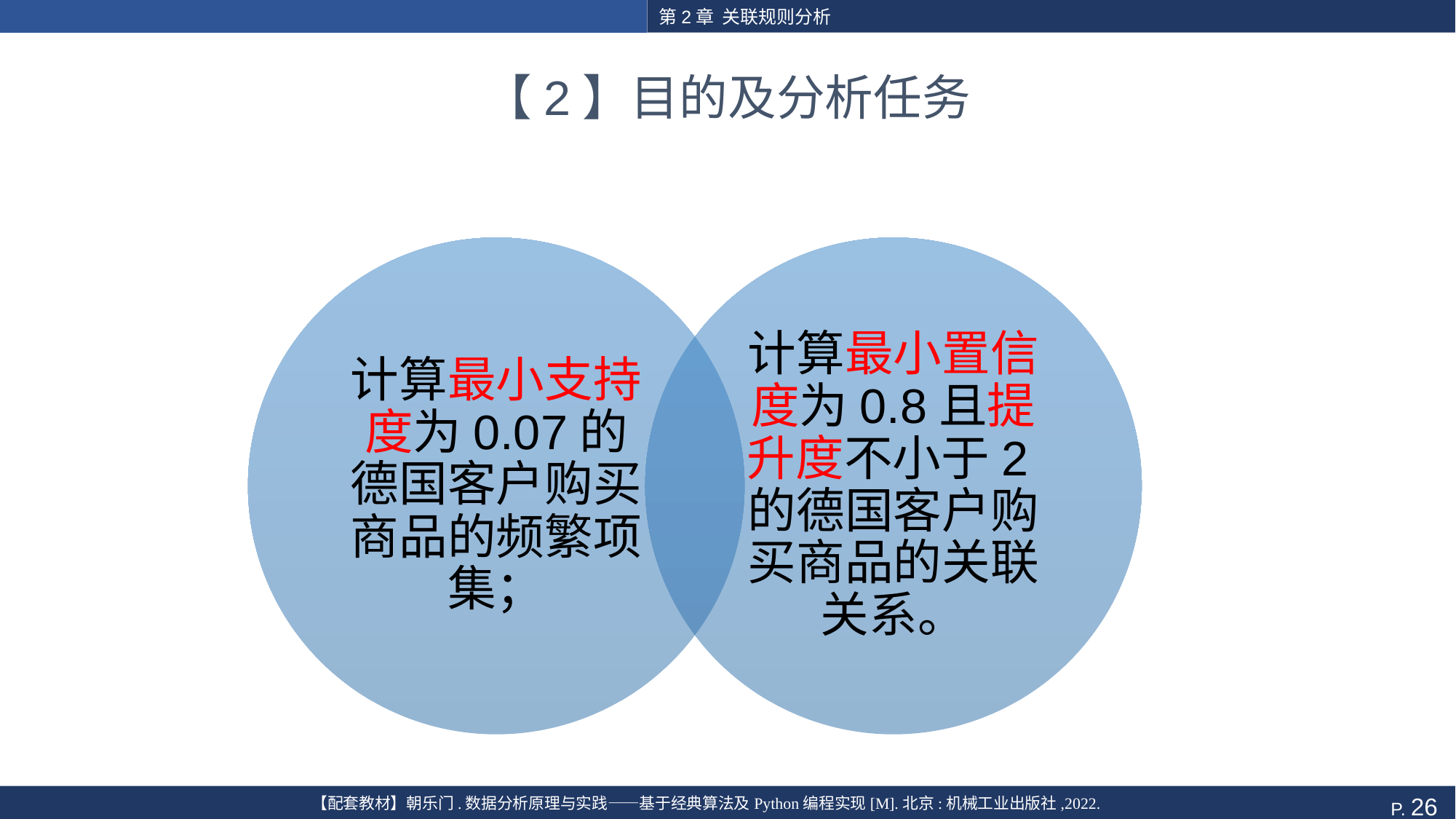

第2章  关联规则分析
# 【2】目的及分析任务
计算最小支持度为0.07的德国客户购买商品的频繁项集；
计算最小置信度为0.8且提升度不小于2的德国客户购买商品的关联关系。